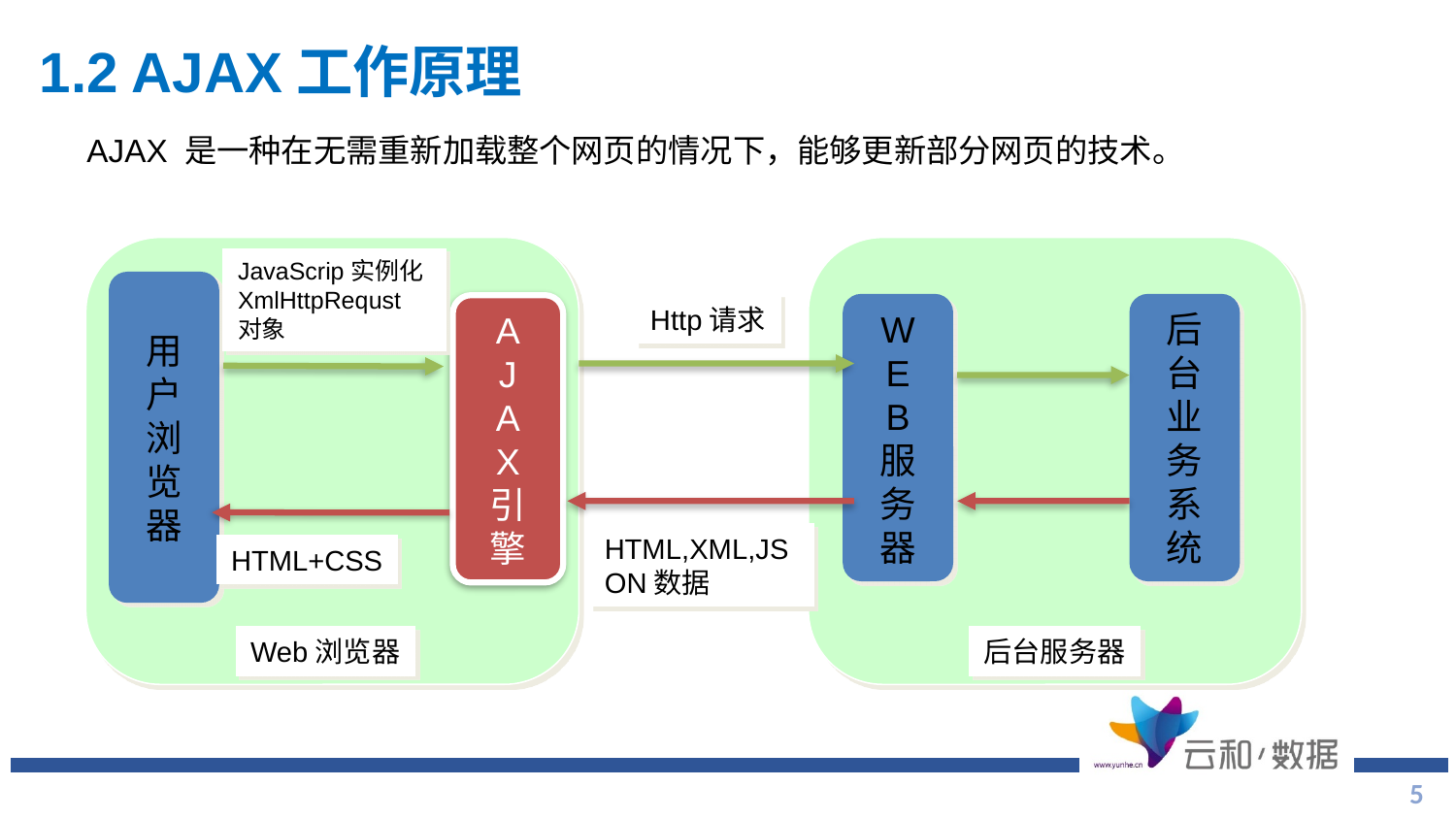

# 1.2 AJAX工作原理
AJAX 是一种在无需重新加载整个网页的情况下，能够更新部分网页的技术。

JavaScrip实例化
XmlHttpRequst对象

用
户
浏览器

Http请求
W
E
B
服
务
器
后
台
业
务
系
统
A
J
A
X
引
擎

HTML,XML,JSON数据
HTML+CSS
Web浏览器
后台服务器
5